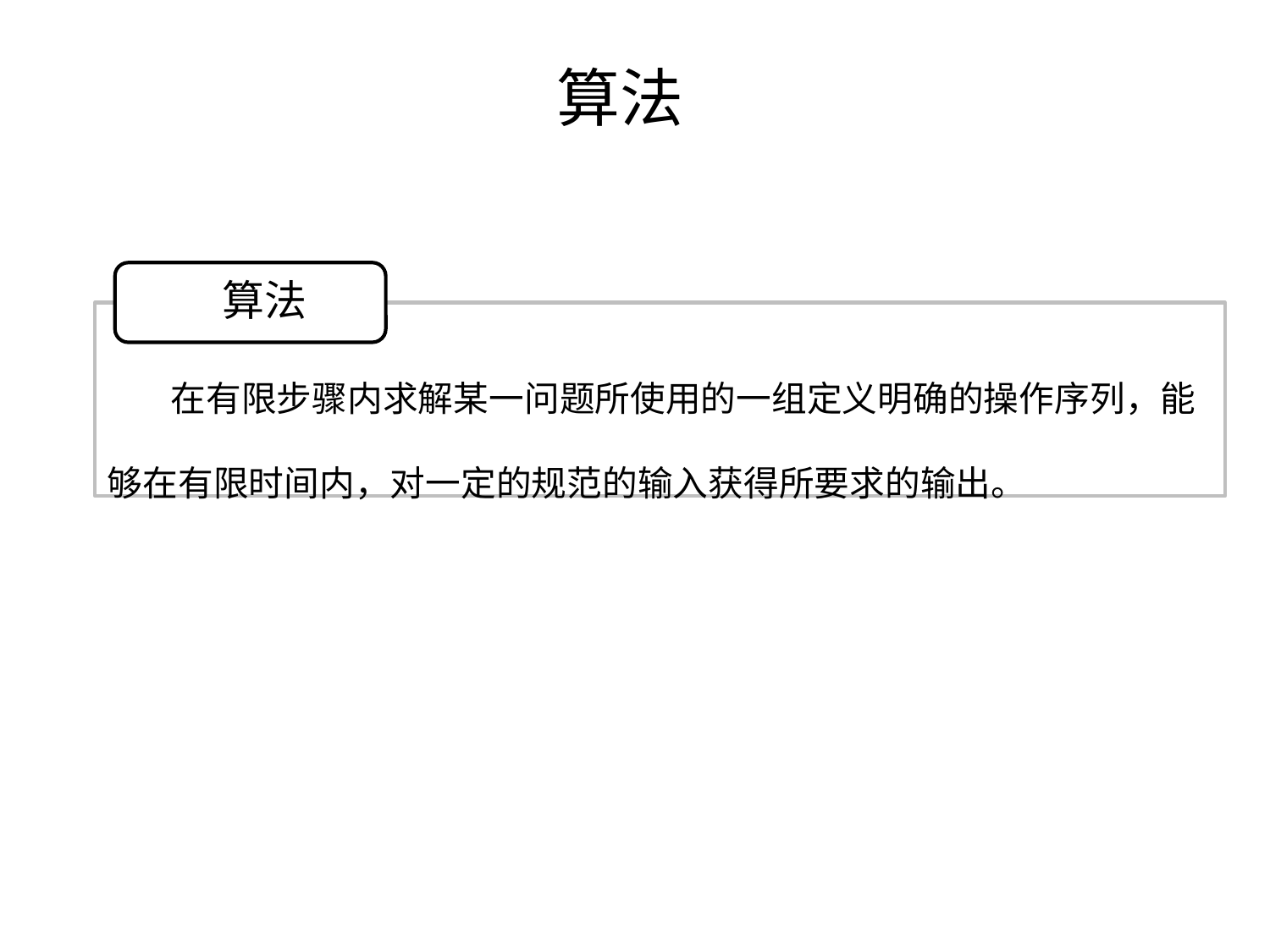

# 算法
算法

       在有限步骤内求解某一问题所使用的一组定义明确的操作序列，能够在有限时间内，对一定的规范的输入获得所要求的输出。
45